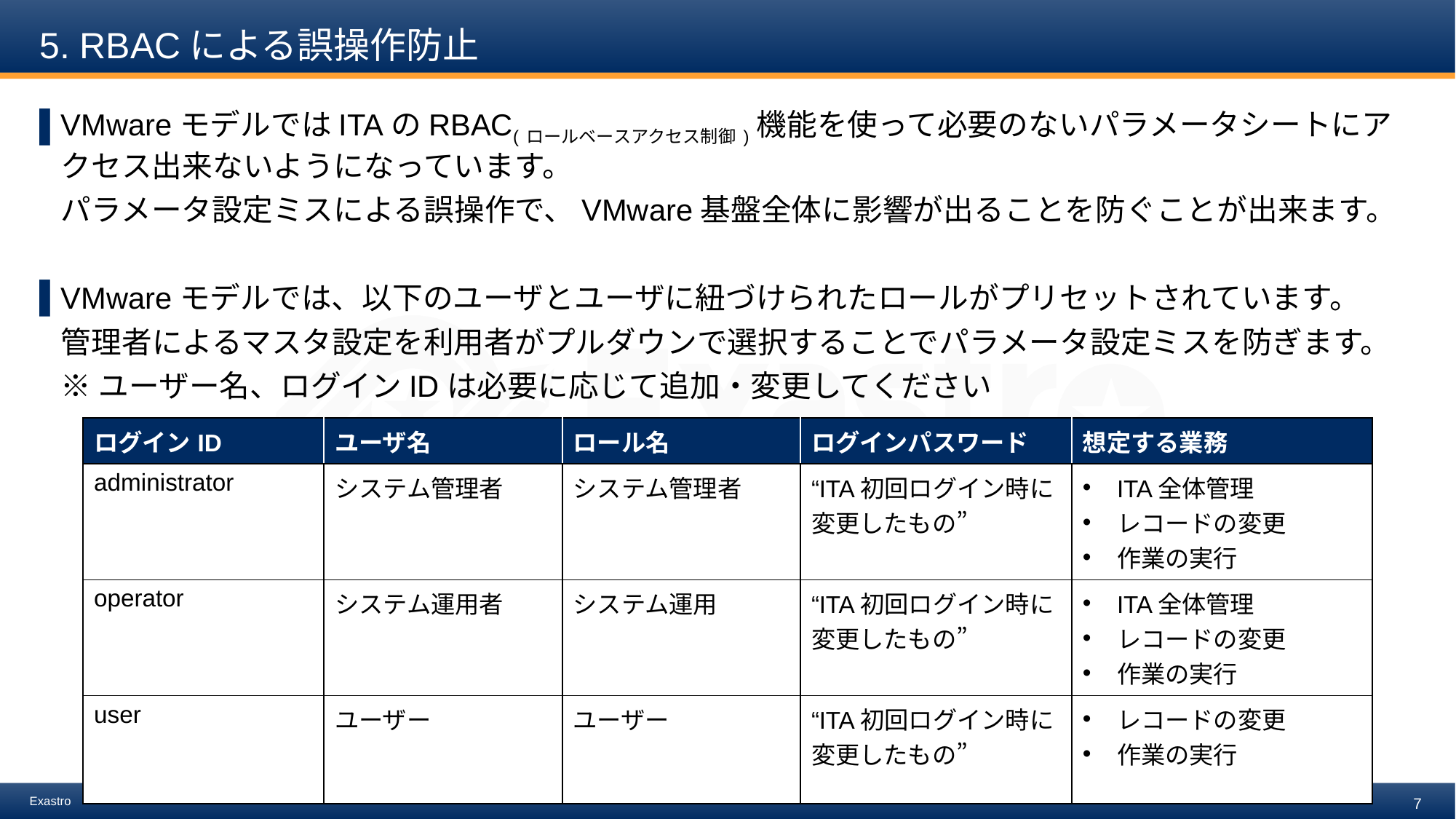

# 5. RBACによる誤操作防止
VMwareモデルではITAのRBAC(ロールベースアクセス制御)機能を使って必要のないパラメータシートにアクセス出来ないようになっています。
パラメータ設定ミスによる誤操作で、VMware基盤全体に影響が出ることを防ぐことが出来ます。

VMwareモデルでは、以下のユーザとユーザに紐づけられたロールがプリセットされています。
管理者によるマスタ設定を利用者がプルダウンで選択することでパラメータ設定ミスを防ぎます。
※ユーザー名、ログインIDは必要に応じて追加・変更してください
| ログインID | ユーザ名 | ロール名 | ログインパスワード | 想定する業務 |
| --- | --- | --- | --- | --- |
| administrator | システム管理者 | システム管理者 | “ITA初回ログイン時に変更したもの” | ITA全体管理 レコードの変更 作業の実行 |
| operator | システム運用者 | システム運用 | “ITA初回ログイン時に変更したもの” | ITA全体管理 レコードの変更 作業の実行 |
| user | ユーザー | ユーザー | “ITA初回ログイン時に変更したもの” | レコードの変更 作業の実行 |